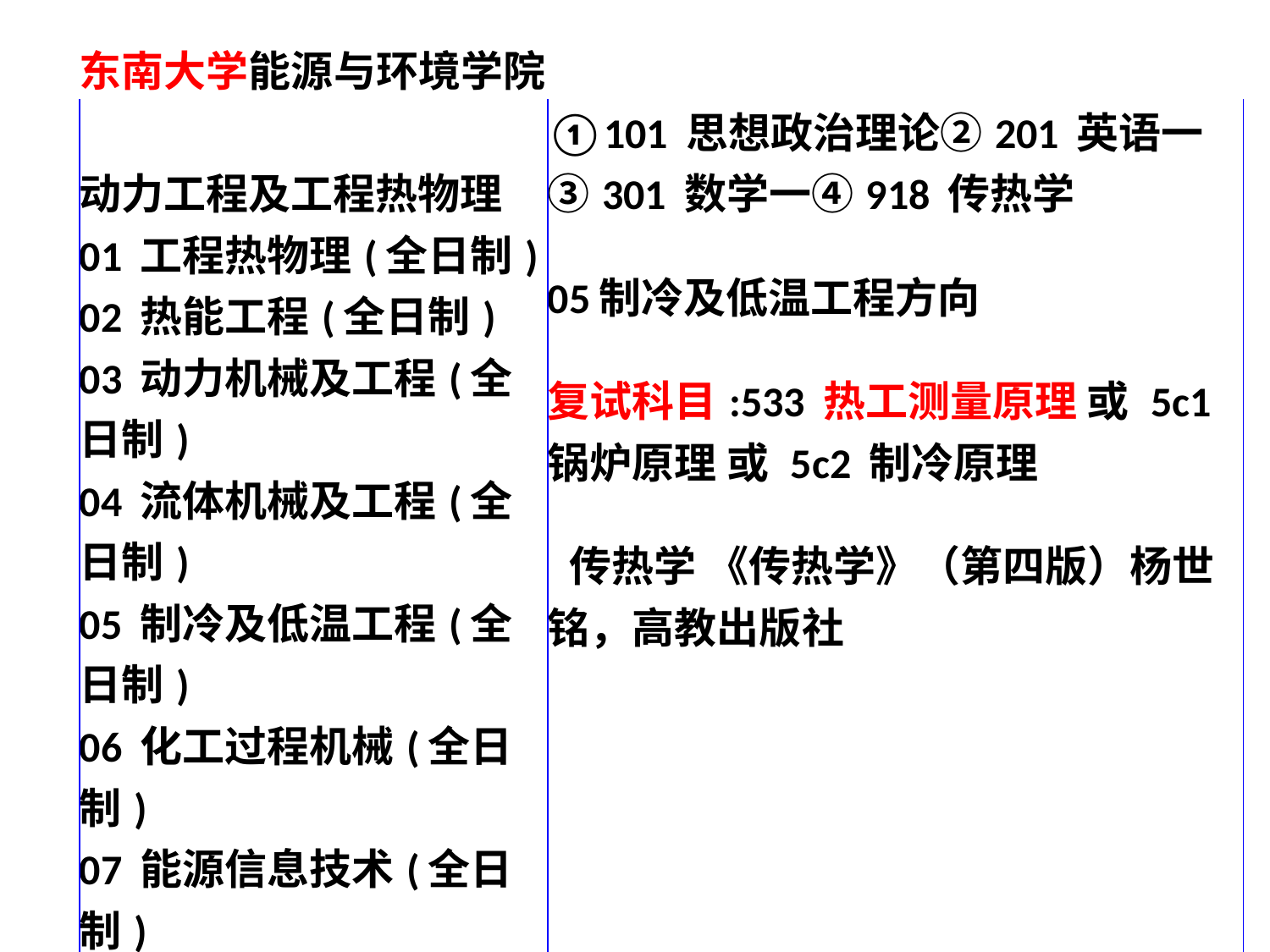

| 东南大学能源与环境学院 |  |
| --- | --- |
| 动力工程及工程热物理 01 工程热物理(全日制) 02 热能工程(全日制) 03 动力机械及工程(全日制) 04 流体机械及工程(全日制) 05 制冷及低温工程(全日制) 06 化工过程机械(全日制) 07 能源信息技术(全日制) 08 能源环境工程(全日制) 09 新能源技术(全日制) 10 热工测量(全日制) | ①101 思想政治理论②201 英语一③301 数学一④918 传热学 05制冷及低温工程方向 复试科目:533 热工测量原理 或 5c1 锅炉原理 或 5c2 制冷原理 传热学 《传热学》（第四版）杨世铭，高教出版社 |